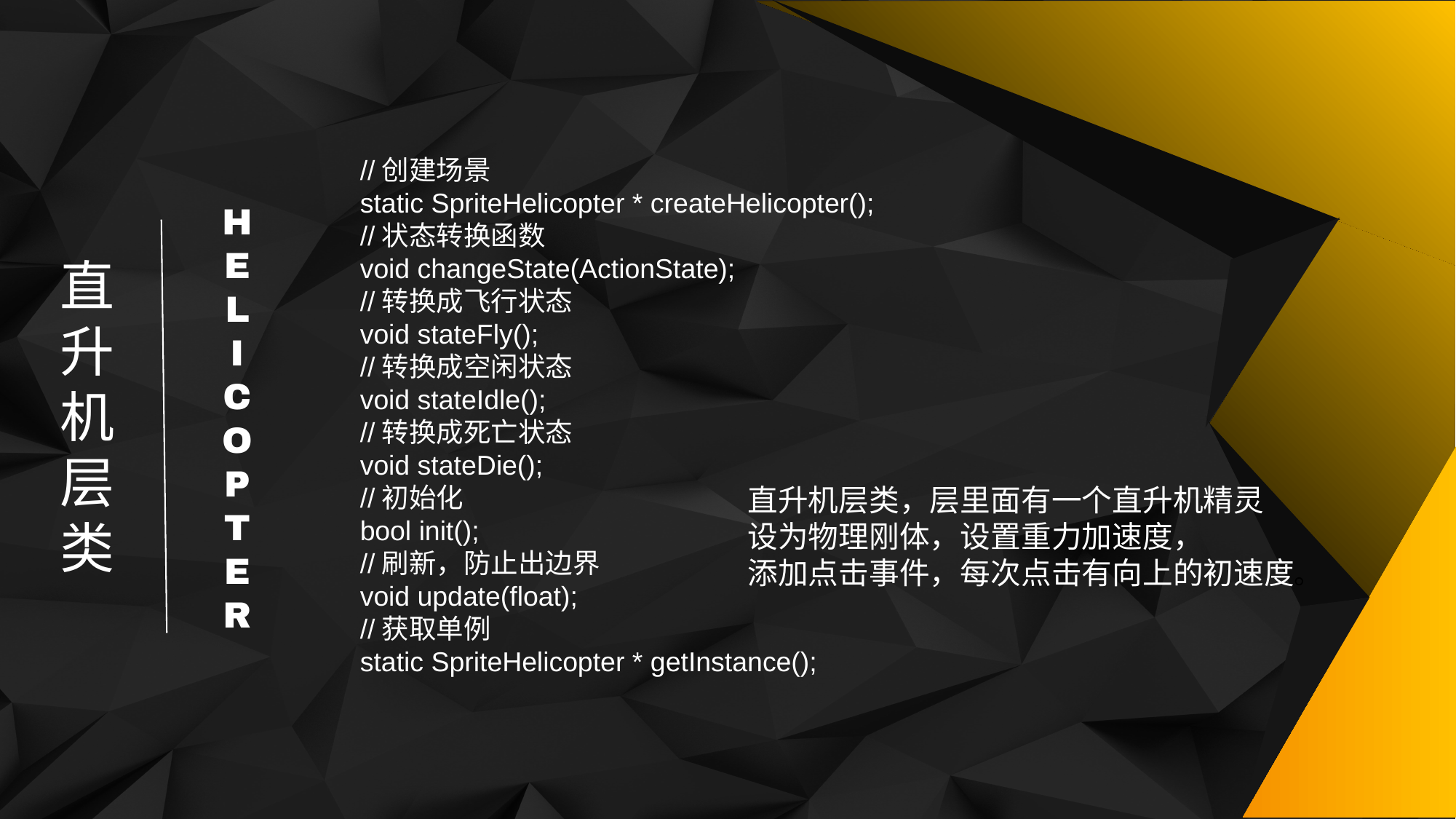

//创建场景
static SpriteHelicopter * createHelicopter();
//状态转换函数
void changeState(ActionState);
//转换成飞行状态
void stateFly();
//转换成空闲状态
void stateIdle();
//转换成死亡状态
void stateDie();
//初始化
bool init();
//刷新，防止出边界
void update(float);
//获取单例
static SpriteHelicopter * getInstance();
H
E
L
I
C
O
P
T
E
R

直升机层类

直升机层类，层里面有一个直升机精灵
设为物理刚体，设置重力加速度，
添加点击事件，每次点击有向上的初速度。